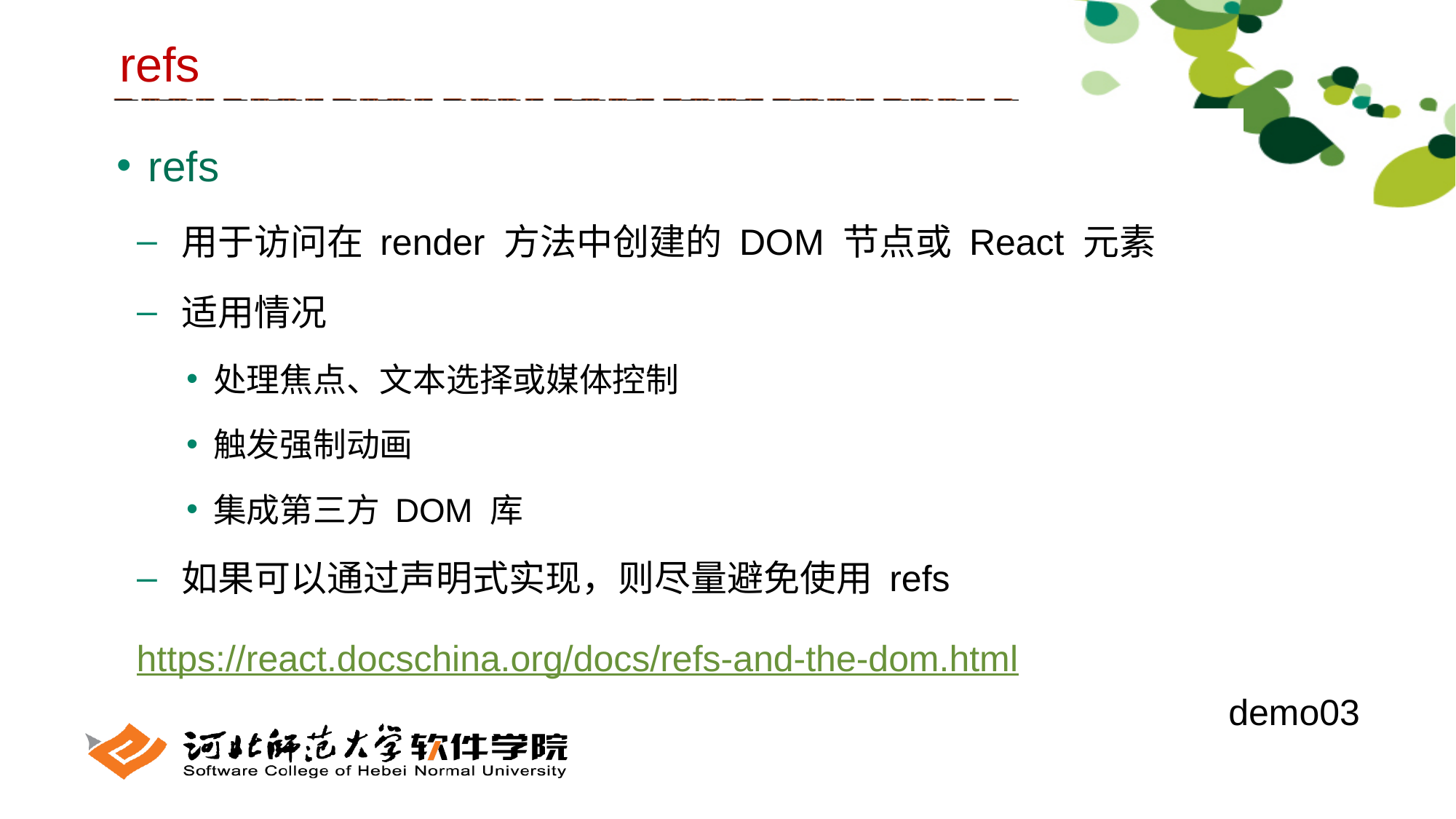

refs
 refs
 用于访问在 render 方法中创建的 DOM 节点或 React 元素
 适用情况
 处理焦点、文本选择或媒体控制
 触发强制动画
 集成第三方 DOM 库
 如果可以通过声明式实现，则尽量避免使用 refs
https://react.docschina.org/docs/refs-and-the-dom.html
demo03